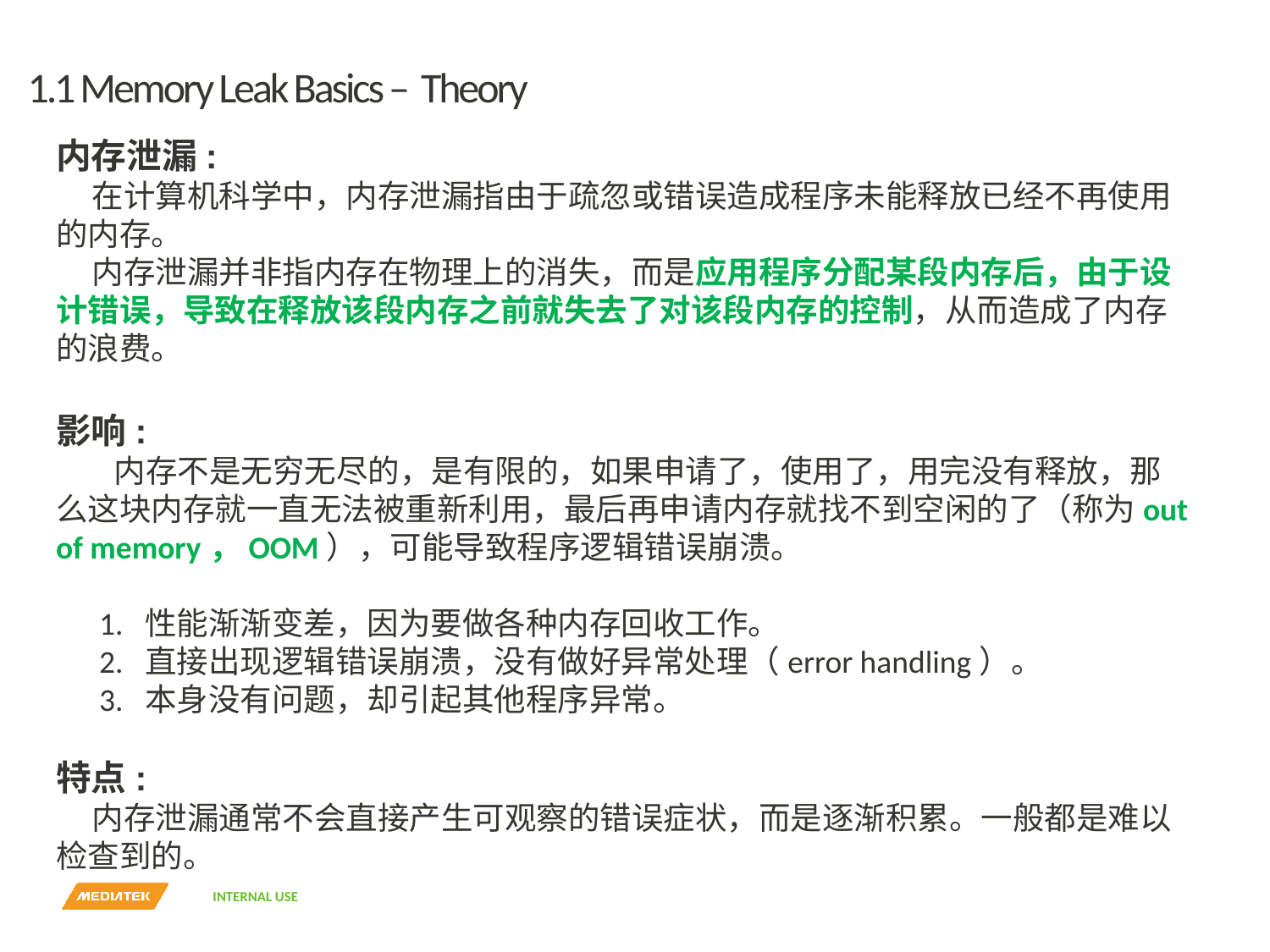

# 1.1 Memory Leak Basics –  Theory
内存泄漏:
    在计算机科学中，内存泄漏指由于疏忽或错误造成程序未能释放已经不再使用的内存。
    内存泄漏并非指内存在物理上的消失，而是应用程序分配某段内存后，由于设计错误，导致在释放该段内存之前就失去了对该段内存的控制，从而造成了内存的浪费。

影响:
       内存不是无穷无尽的，是有限的，如果申请了，使用了，用完没有释放，那么这块内存就一直无法被重新利用，最后再申请内存就找不到空闲的了（称为out of memory，OOM），可能导致程序逻辑错误崩溃。

      1.  性能渐渐变差，因为要做各种内存回收工作。
      2.  直接出现逻辑错误崩溃，没有做好异常处理（error handling）。
      3.  本身没有问题，却引起其他程序异常。

特点:
    内存泄漏通常不会直接产生可观察的错误症状，而是逐渐积累。一般都是难以检查到的。